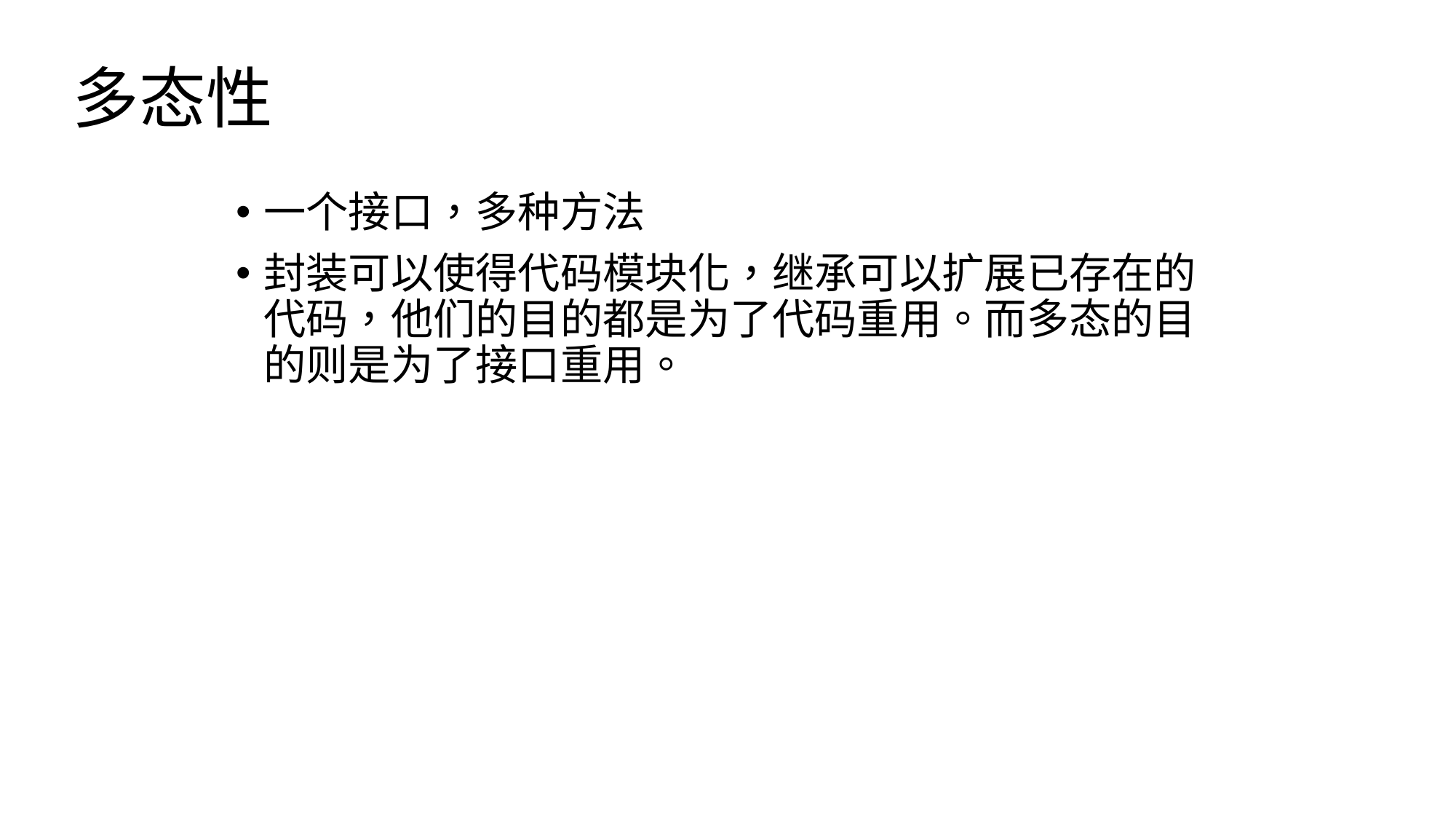

# 多态性
一个接口，多种方法
封装可以使得代码模块化，继承可以扩展已存在的代码，他们的目的都是为了代码重用。而多态的目的则是为了接口重用。